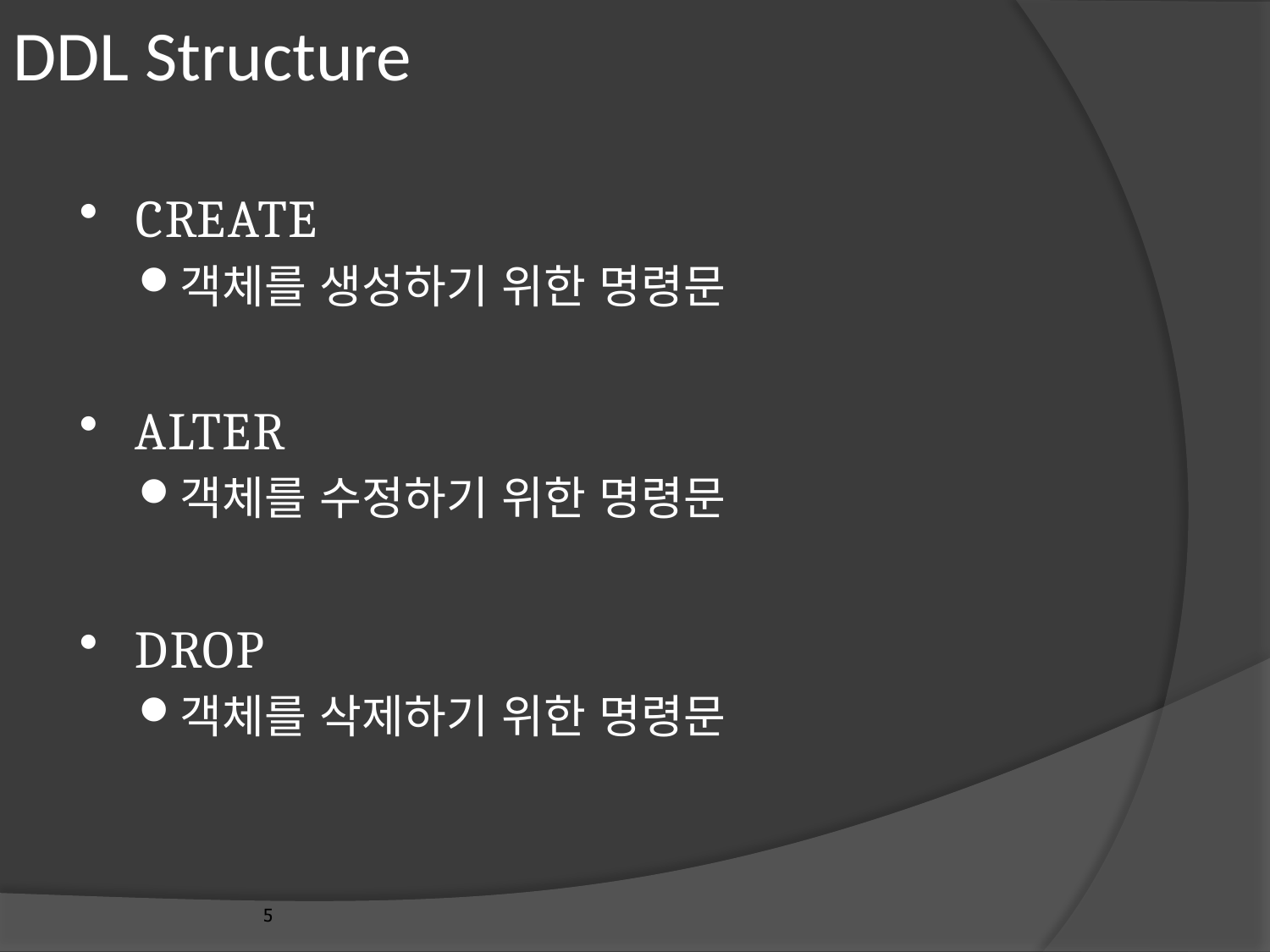

# DDL Structure
CREATE
객체를 생성하기 위한 명령문

ALTER
객체를 수정하기 위한 명령문

DROP
객체를 삭제하기 위한 명령문

5